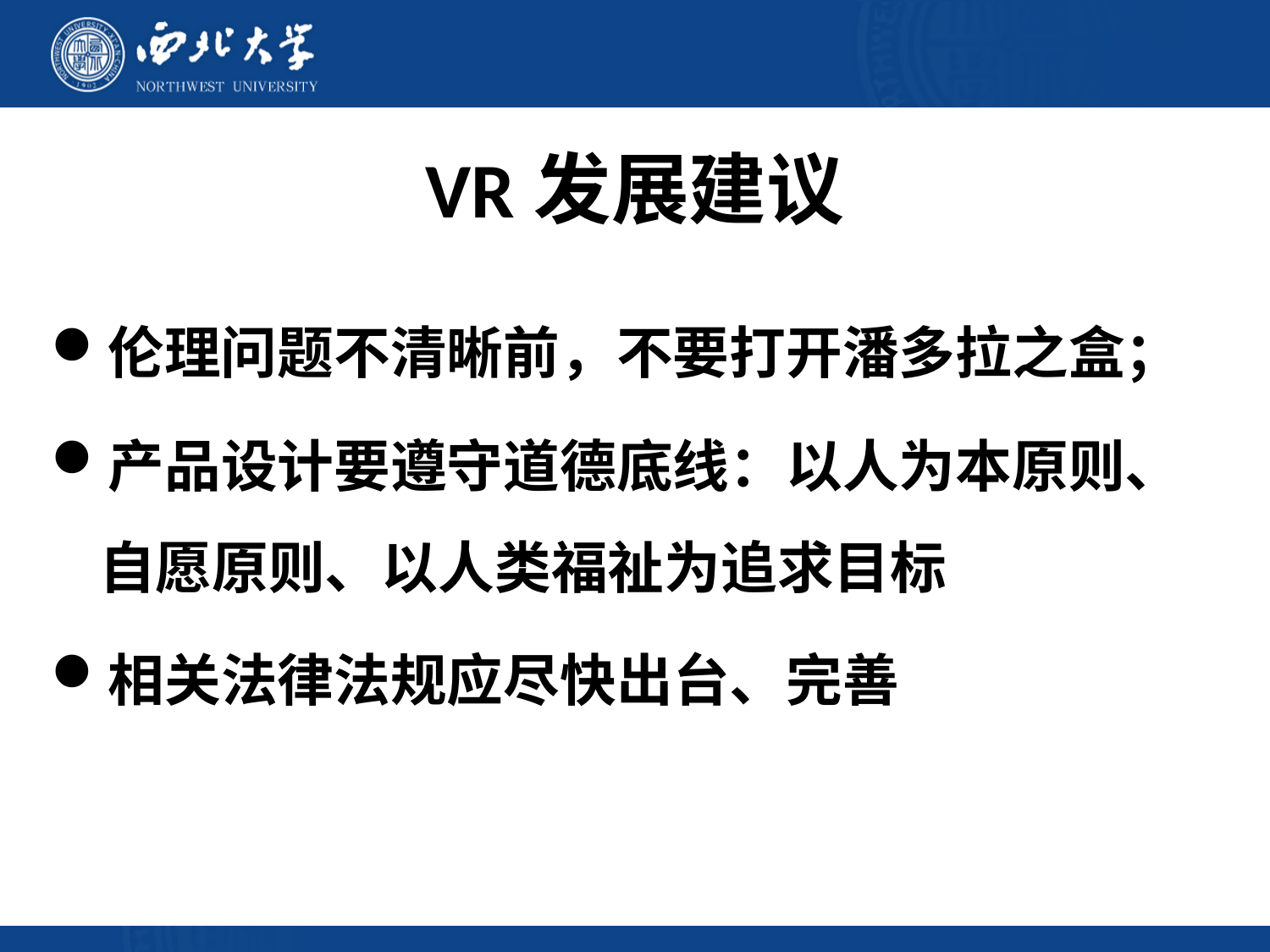

# VR发展建议
伦理问题不清晰前，不要打开潘多拉之盒；
产品设计要遵守道德底线：以人为本原则、自愿原则、以人类福祉为追求目标
相关法律法规应尽快出台、完善